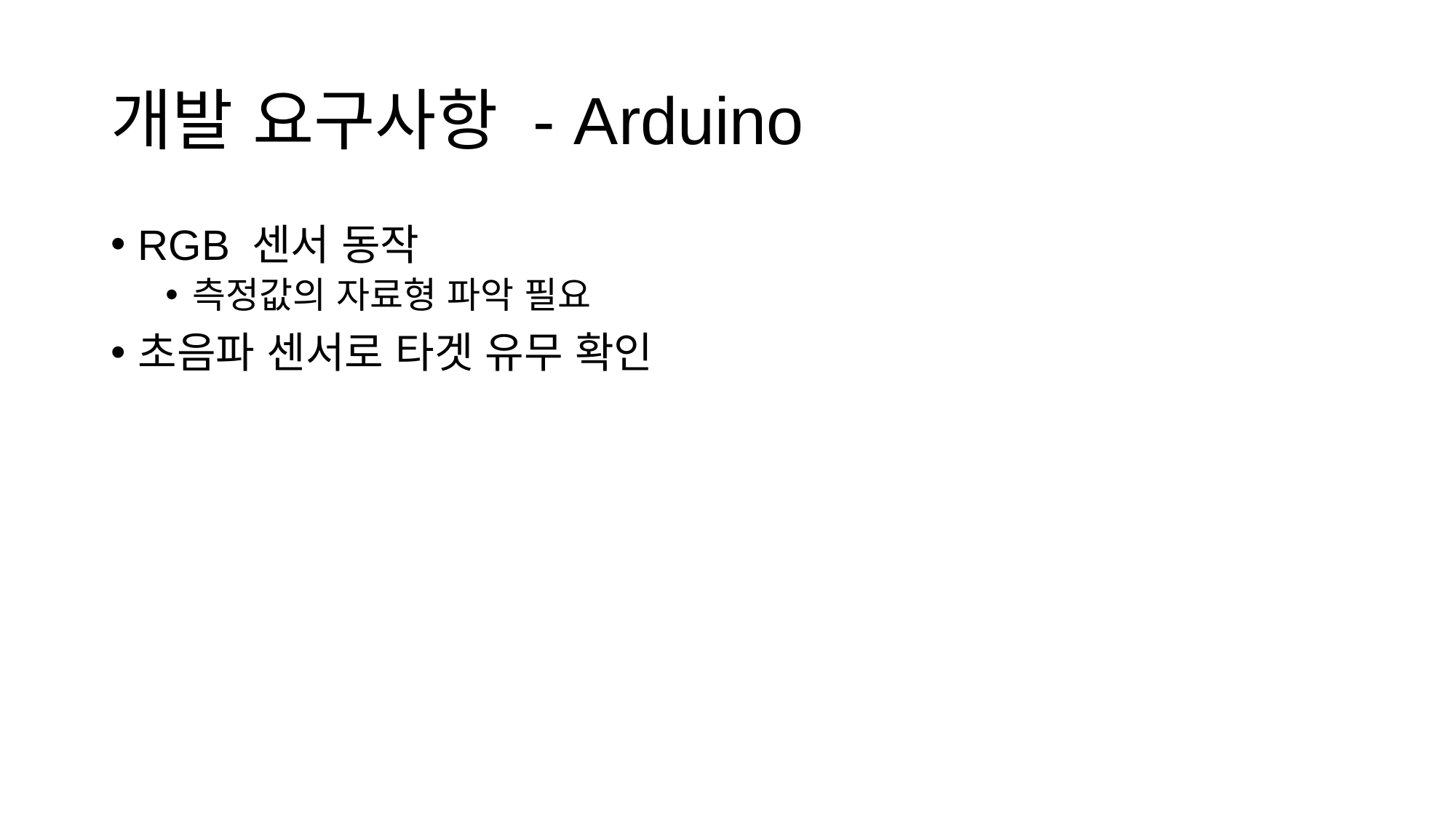

# 개발 요구사항 - Arduino
RGB 센서 동작
측정값의 자료형 파악 필요
초음파 센서로 타겟 유무 확인